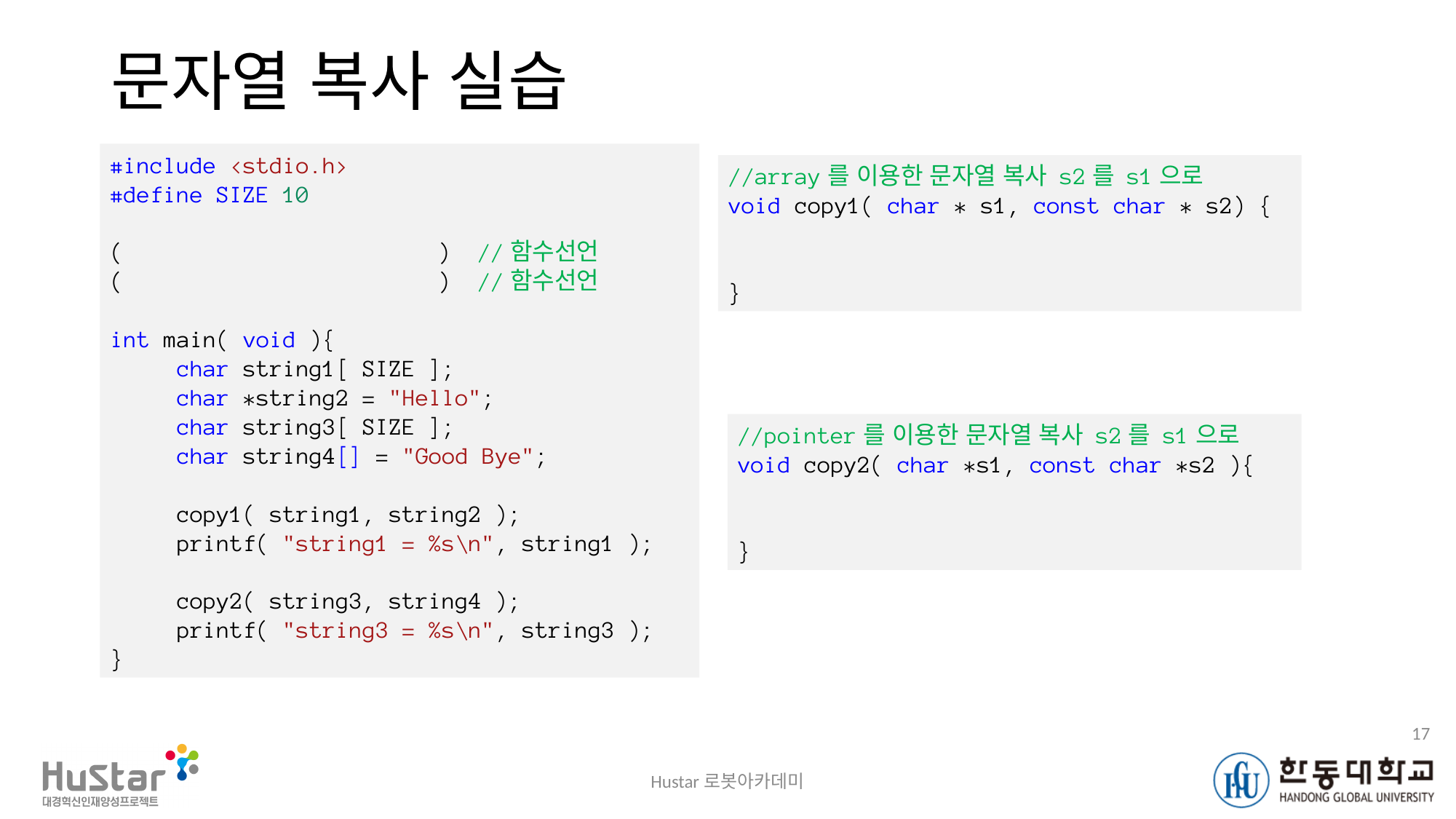

# 문자열 복사 실습
#include <stdio.h>
#define SIZE 10
(			)  //함수선언
(			)  //함수선언
int main( void ){
     char string1[ SIZE ];
     char *string2 = "Hello";
     char string3[ SIZE ];
     char string4[] = "Good Bye";
     copy1( string1, string2 );
     printf( "string1 = %s\n", string1 );
     copy2( string3, string4 );
     printf( "string3 = %s\n", string3 );
}
//array를 이용한 문자열 복사 s2를 s1으로
void copy1( char * s1, const char * s2) {

}
//pointer를 이용한 문자열 복사 s2를 s1으로
void copy2( char *s1, const char *s2 ){

}
17
Hustar로봇아카데미